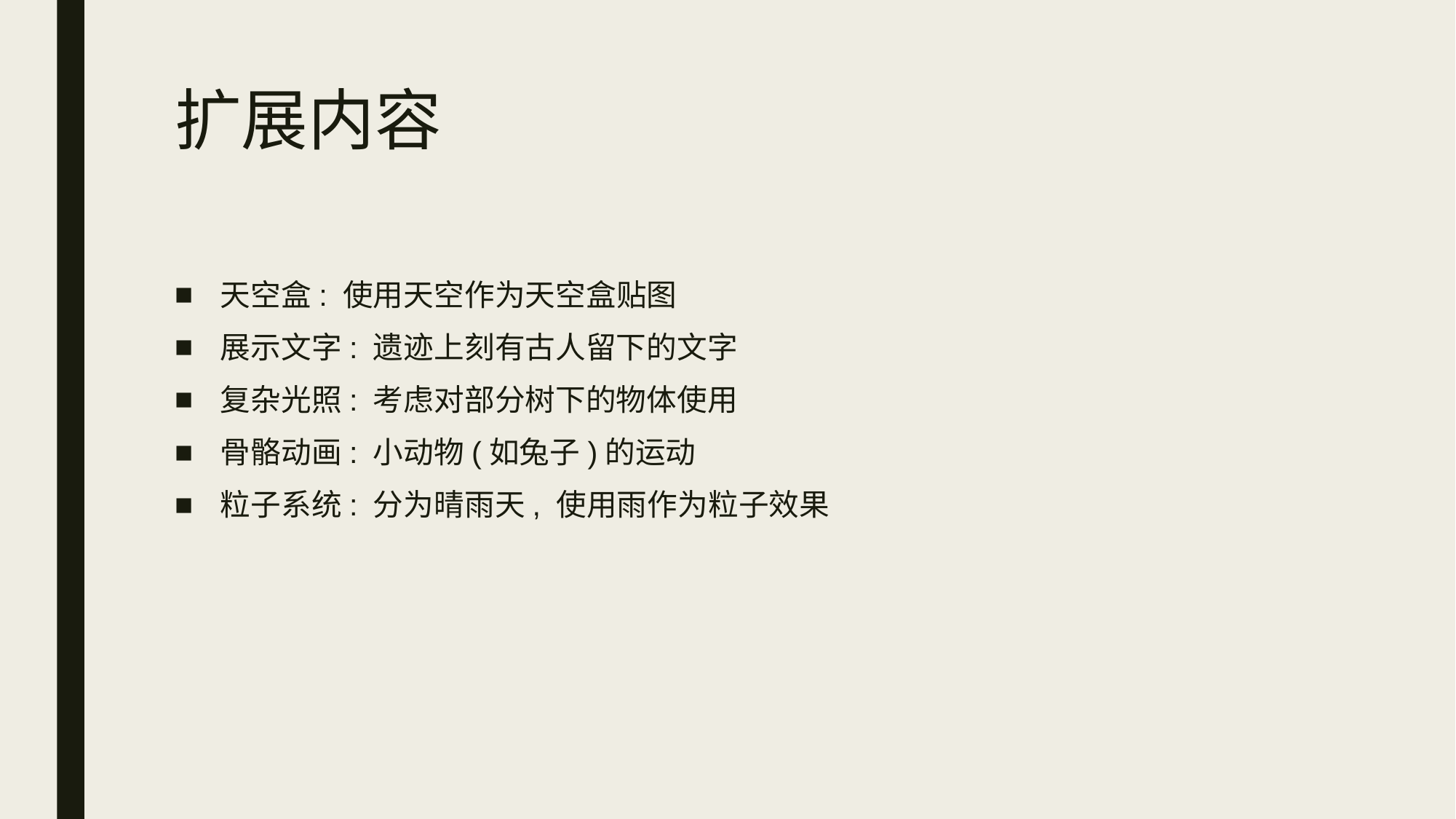

# 扩展内容
天空盒: 使用天空作为天空盒贴图
展示文字: 遗迹上刻有古人留下的文字
复杂光照: 考虑对部分树下的物体使用
骨骼动画: 小动物(如兔子)的运动
粒子系统: 分为晴雨天, 使用雨作为粒子效果